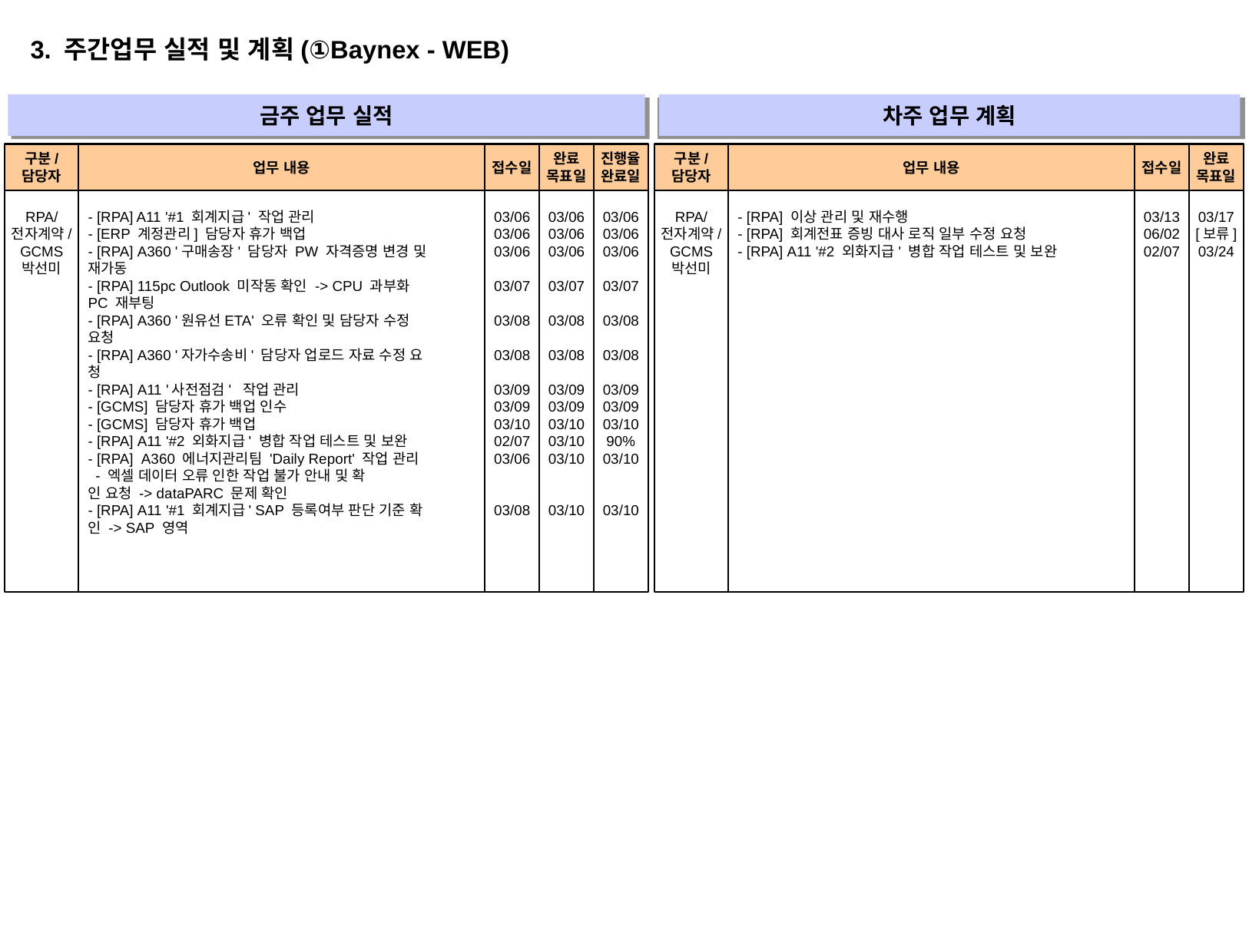

3. 주간업무 실적 및 계획(①Baynex - WEB)
금주 업무 실적
차주 업무 계획
" "
" "
구분/
담당자
업무 내용
접수일
완료
목표일
진행율
완료일
구분/
담당자
업무 내용
접수일
완료
목표일
RPA/
전자계약/
GCMS
박선미

- [RPA] A11 '#1 회계지급' 작업 관리
- [ERP 계정관리] 담당자 휴가 백업
- [RPA] A360 '구매송장' 담당자 PW 자격증명 변경 및
재가동
- [RPA] 115pc Outlook 미작동 확인 -> CPU 과부화
PC 재부팅
- [RPA] A360 '원유선ETA' 오류 확인 및 담당자 수정
요청
- [RPA] A360 '자가수송비' 담당자 업로드 자료 수정 요
청
- [RPA] A11 '사전점검'  작업 관리
- [GCMS] 담당자 휴가 백업 인수
- [GCMS] 담당자 휴가 백업
- [RPA] A11 '#2 외화지급' 병합 작업 테스트 및 보완
- [RPA]  A360 에너지관리팀 'Daily Report' 작업 관리
 - 엑셀 데이터 오류 인한 작업 불가 안내 및 확
인 요청 -> dataPARC 문제 확인
- [RPA] A11 '#1 회계지급' SAP 등록여부 판단 기준 확
인 -> SAP 영역
03/06
03/06
03/06
03/07
03/08
03/08
03/09
03/09
03/10
02/07
03/06
03/08
03/06
03/06
03/06
03/07
03/08
03/08
03/09
03/09
03/10
03/10
03/10
03/10
03/06
03/06
03/06
03/07
03/08
03/08
03/09
03/09
03/10
90%
03/10
03/10
RPA/
전자계약/
GCMS
박선미

- [RPA] 이상 관리 및 재수행
- [RPA] 회계전표 증빙 대사 로직 일부 수정 요청
- [RPA] A11 '#2 외화지급' 병합 작업 테스트 및 보완
03/13
06/02
02/07
03/17
[보류]
03/24